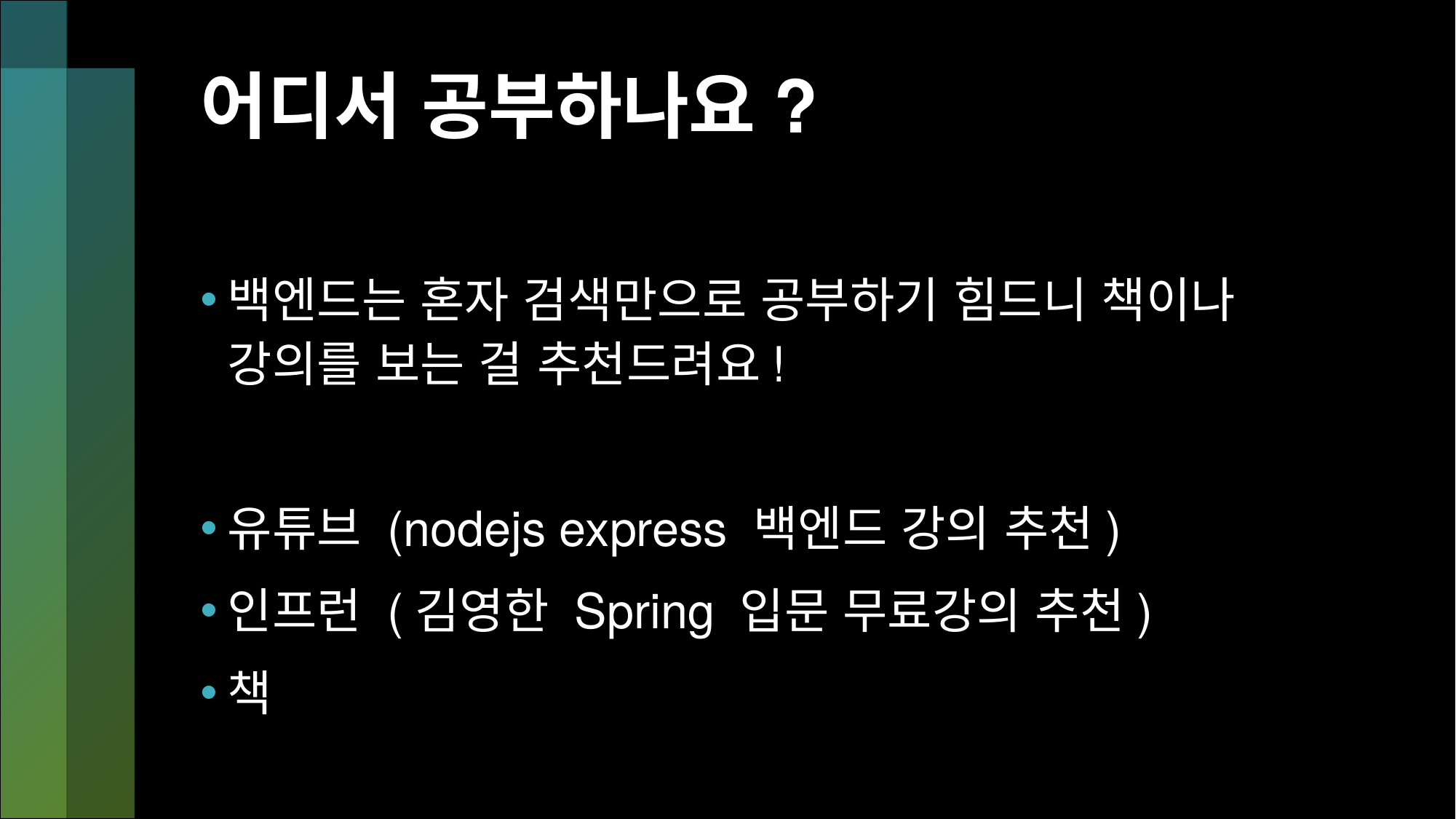

# 어디서 공부하나요?
백엔드는 혼자 검색만으로 공부하기 힘드니 책이나 강의를 보는 걸 추천드려요!

유튜브 (nodejs express 백엔드 강의 추천)
인프런 (김영한 Spring 입문 무료강의 추천)
책